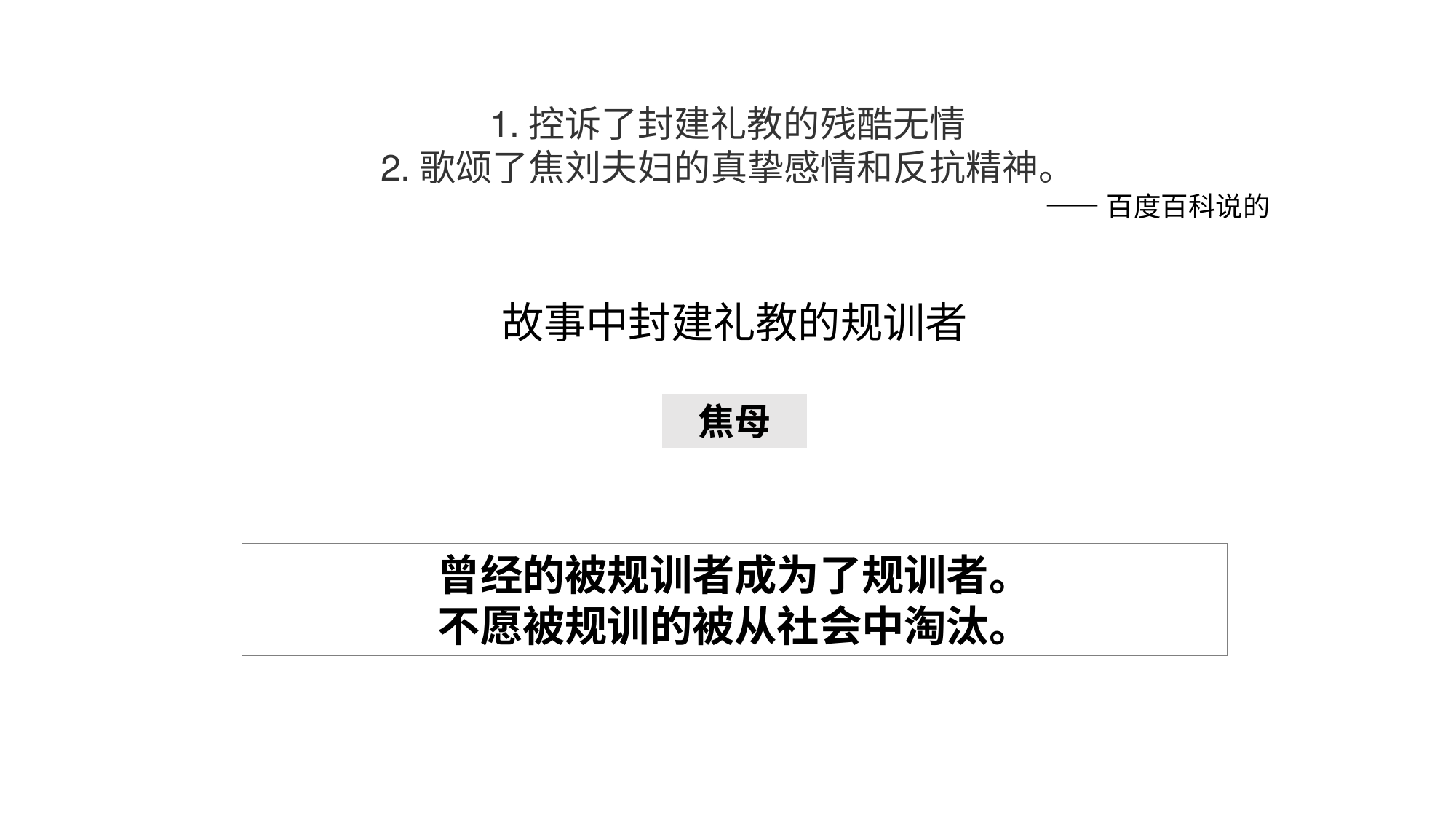

1.控诉了封建礼教的残酷无情
2.歌颂了焦刘夫妇的真挚感情和反抗精神。
——百度百科说的
故事中封建礼教的规训者
焦母
曾经的被规训者成为了规训者。
不愿被规训的被从社会中淘汰。